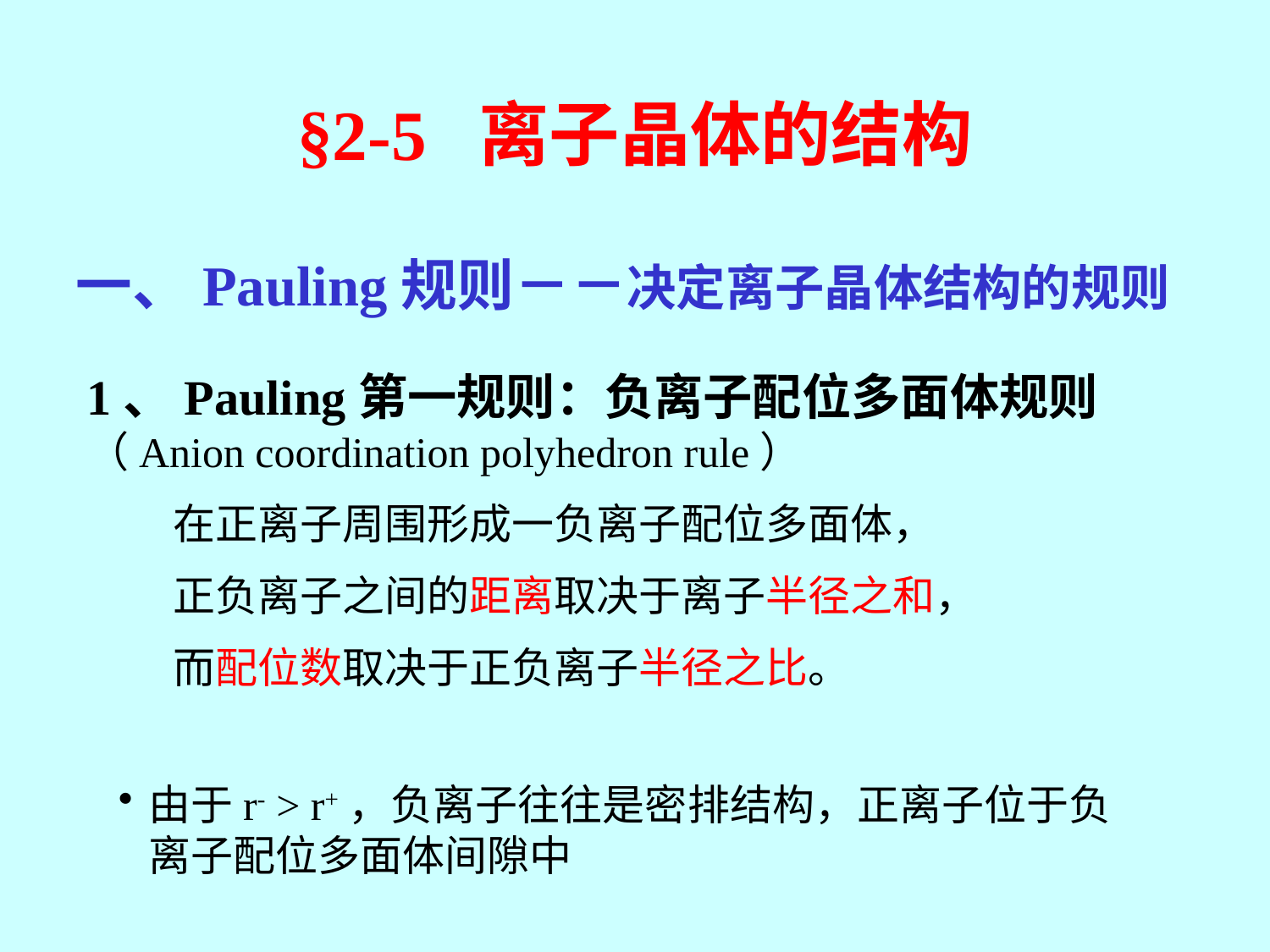

§2-5  离子晶体的结构
一、Pauling规则－－决定离子晶体结构的规则
1、Pauling第一规则：负离子配位多面体规则（Anion coordination polyhedron rule）
        在正离子周围形成一负离子配位多面体，
        正负离子之间的距离取决于离子半径之和，
        而配位数取决于正负离子半径之比。
由于r- > r+，负离子往往是密排结构，正离子位于负离子配位多面体间隙中